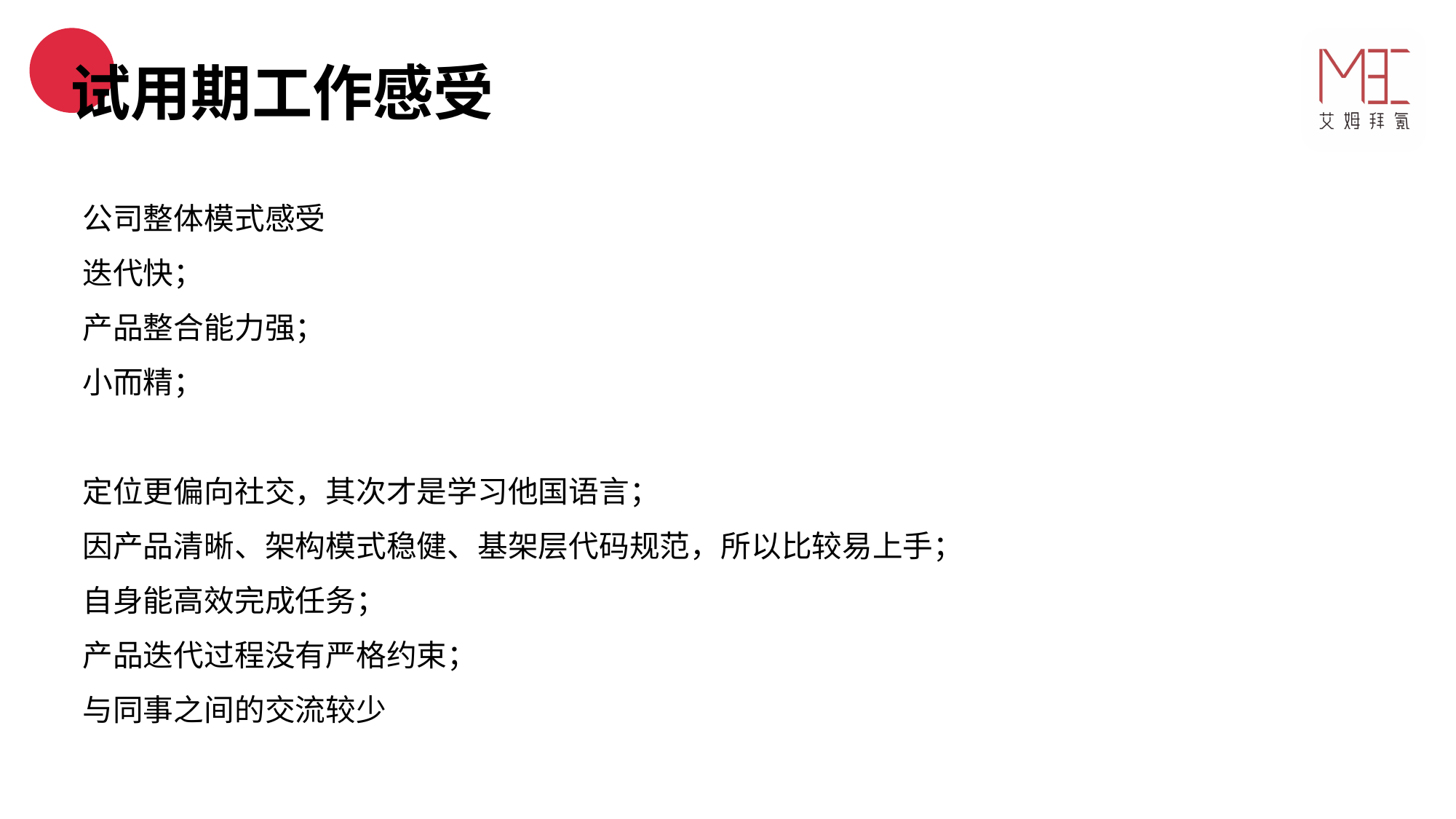

试用期工作感受
公司整体模式感受
迭代快；
产品整合能力强；
小而精；

定位更偏向社交，其次才是学习他国语言；
因产品清晰、架构模式稳健、基架层代码规范，所以比较易上手；
自身能高效完成任务；
产品迭代过程没有严格约束；
与同事之间的交流较少